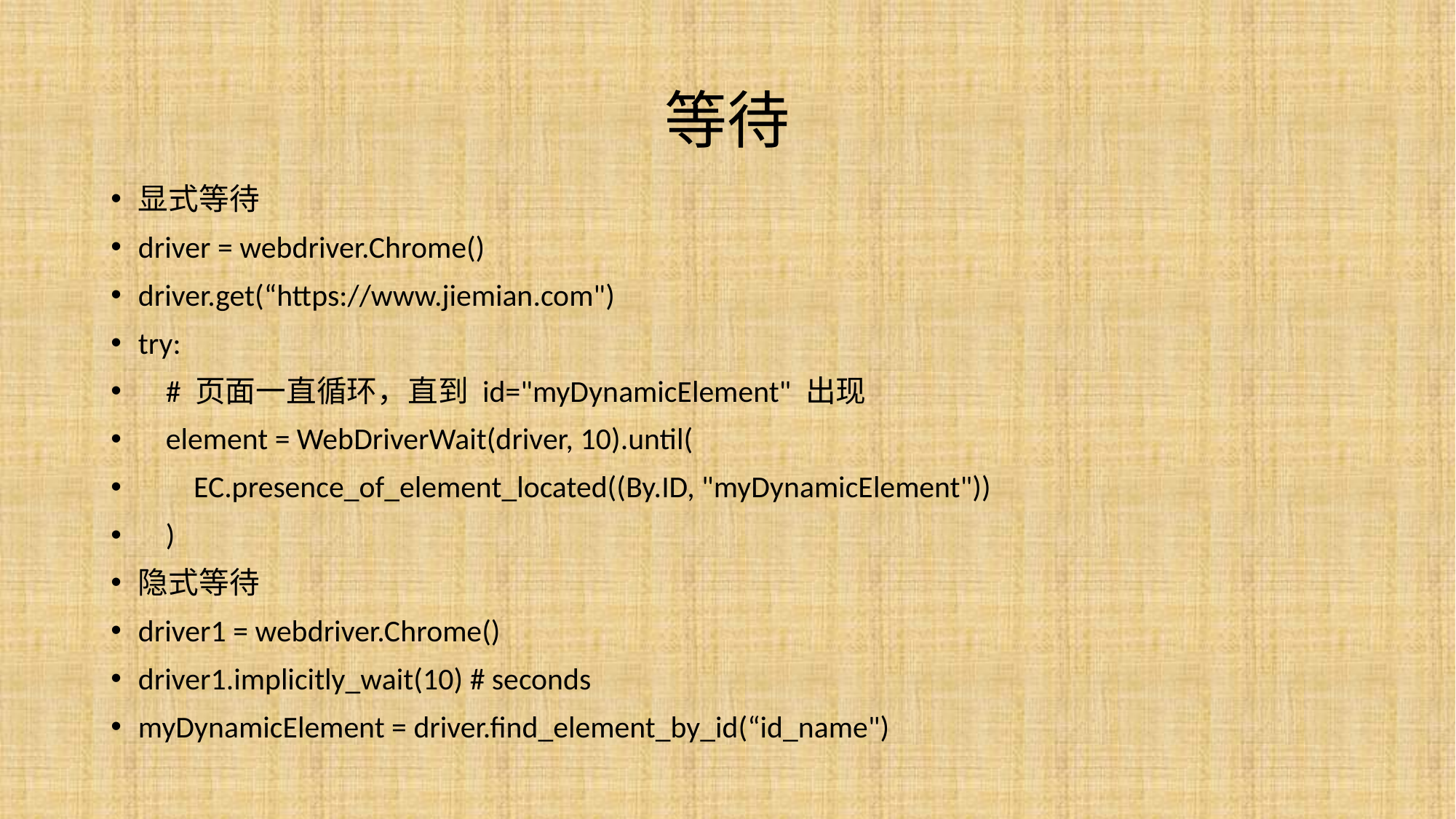

# 等待
显式等待
driver = webdriver.Chrome()
driver.get(“https://www.jiemian.com")
try:
    # 页面一直循环，直到 id="myDynamicElement" 出现
    element = WebDriverWait(driver, 10).until(
        EC.presence_of_element_located((By.ID, "myDynamicElement"))
    )
隐式等待
driver1 = webdriver.Chrome()
driver1.implicitly_wait(10) # seconds
myDynamicElement = driver.find_element_by_id(“id_name")